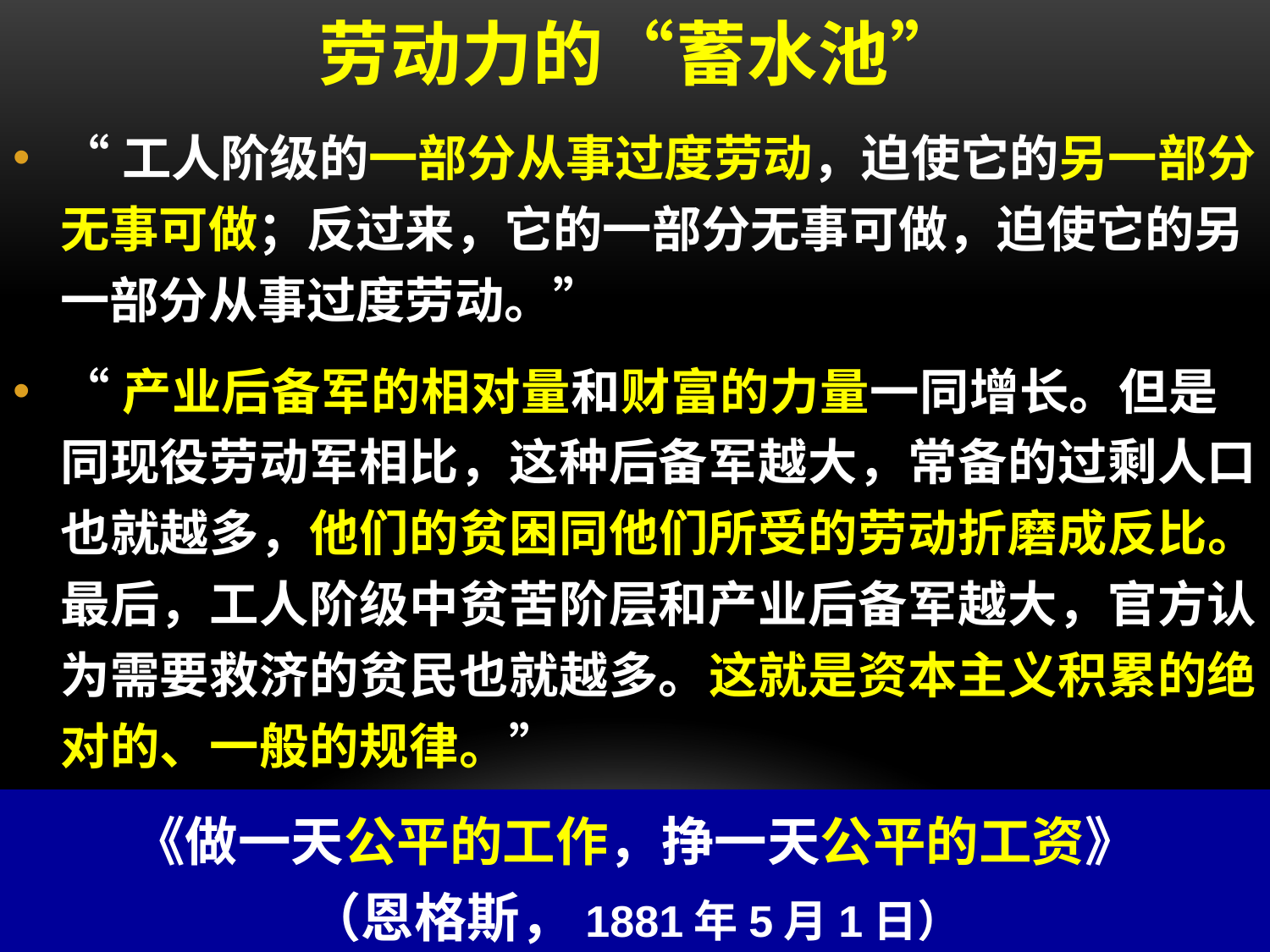

# 劳动力的“蓄水池”
“工人阶级的一部分从事过度劳动，迫使它的另一部分无事可做；反过来，它的一部分无事可做，迫使它的另一部分从事过度劳动。”
“产业后备军的相对量和财富的力量一同增长。但是同现役劳动军相比，这种后备军越大，常备的过剩人口也就越多，他们的贫困同他们所受的劳动折磨成反比。最后，工人阶级中贫苦阶层和产业后备军越大，官方认为需要救济的贫民也就越多。这就是资本主义积累的绝对的、一般的规律。”
《做一天公平的工作，挣一天公平的工资》
（恩格斯，1881年5月1日）